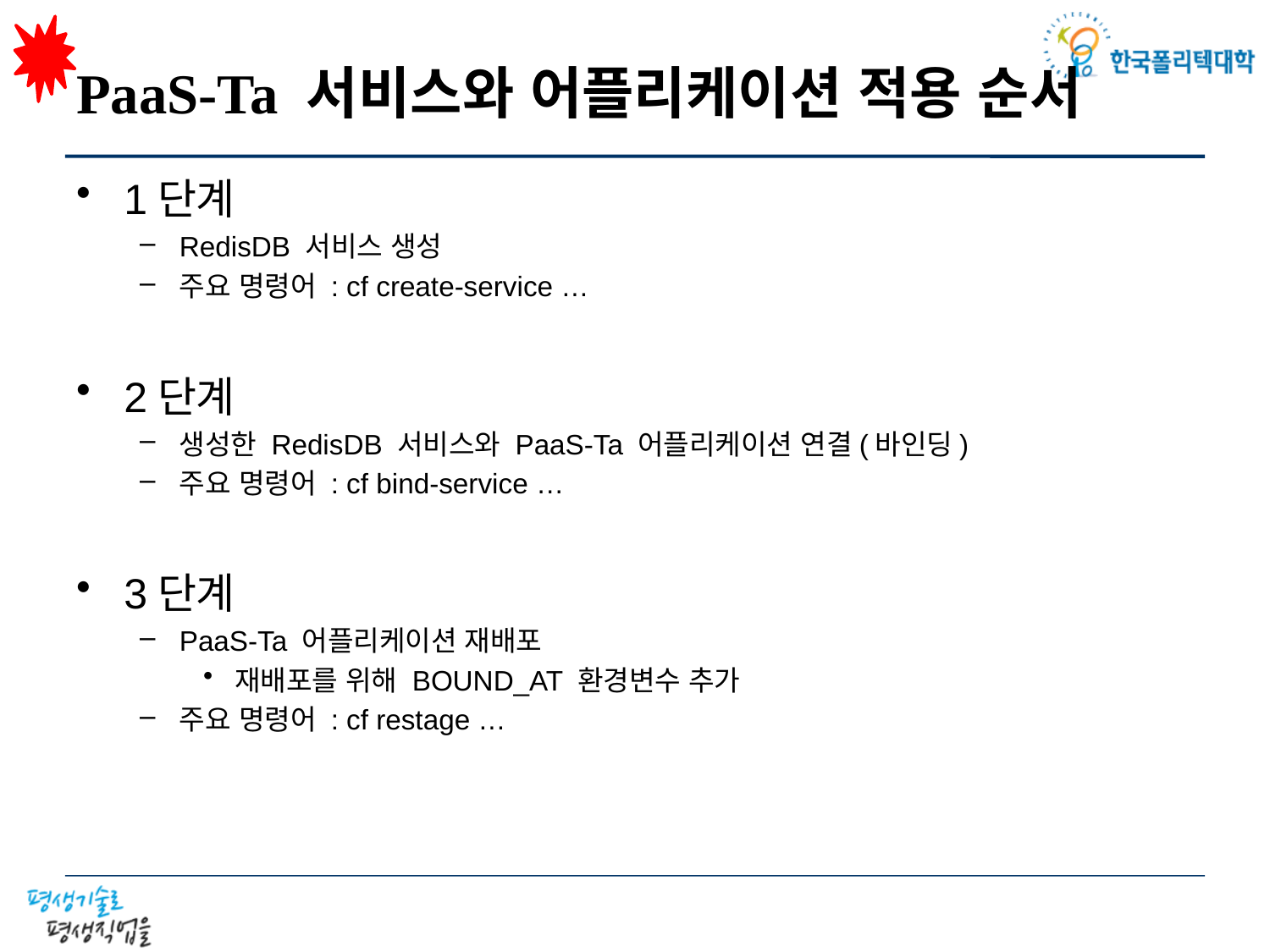

# PaaS-Ta 서비스와 어플리케이션 적용 순서
1단계
RedisDB 서비스 생성
주요 명령어 : cf create-service …

2단계
생성한 RedisDB 서비스와 PaaS-Ta 어플리케이션 연결(바인딩)
주요 명령어 : cf bind-service …

3단계
PaaS-Ta 어플리케이션 재배포
재배포를 위해 BOUND_AT 환경변수 추가
주요 명령어 : cf restage …